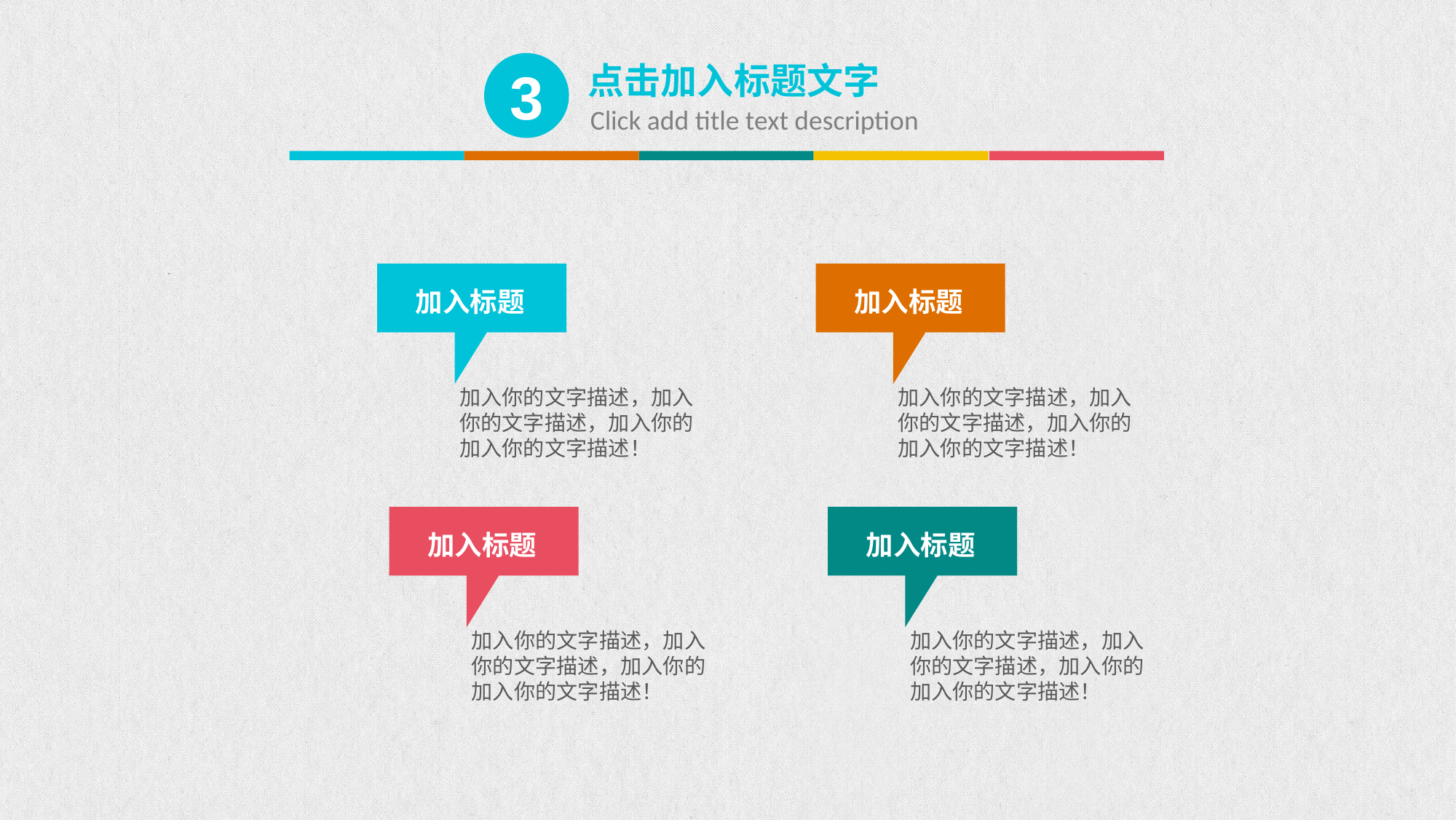

3
点击加入标题文字
Click add title text description

加入标题
加入标题
加入你的文字描述，加入你的文字描述，加入你的
加入你的文字描述！
加入你的文字描述，加入你的文字描述，加入你的
加入你的文字描述！

加入标题
加入标题
加入你的文字描述，加入你的文字描述，加入你的
加入你的文字描述！
加入你的文字描述，加入你的文字描述，加入你的
加入你的文字描述！